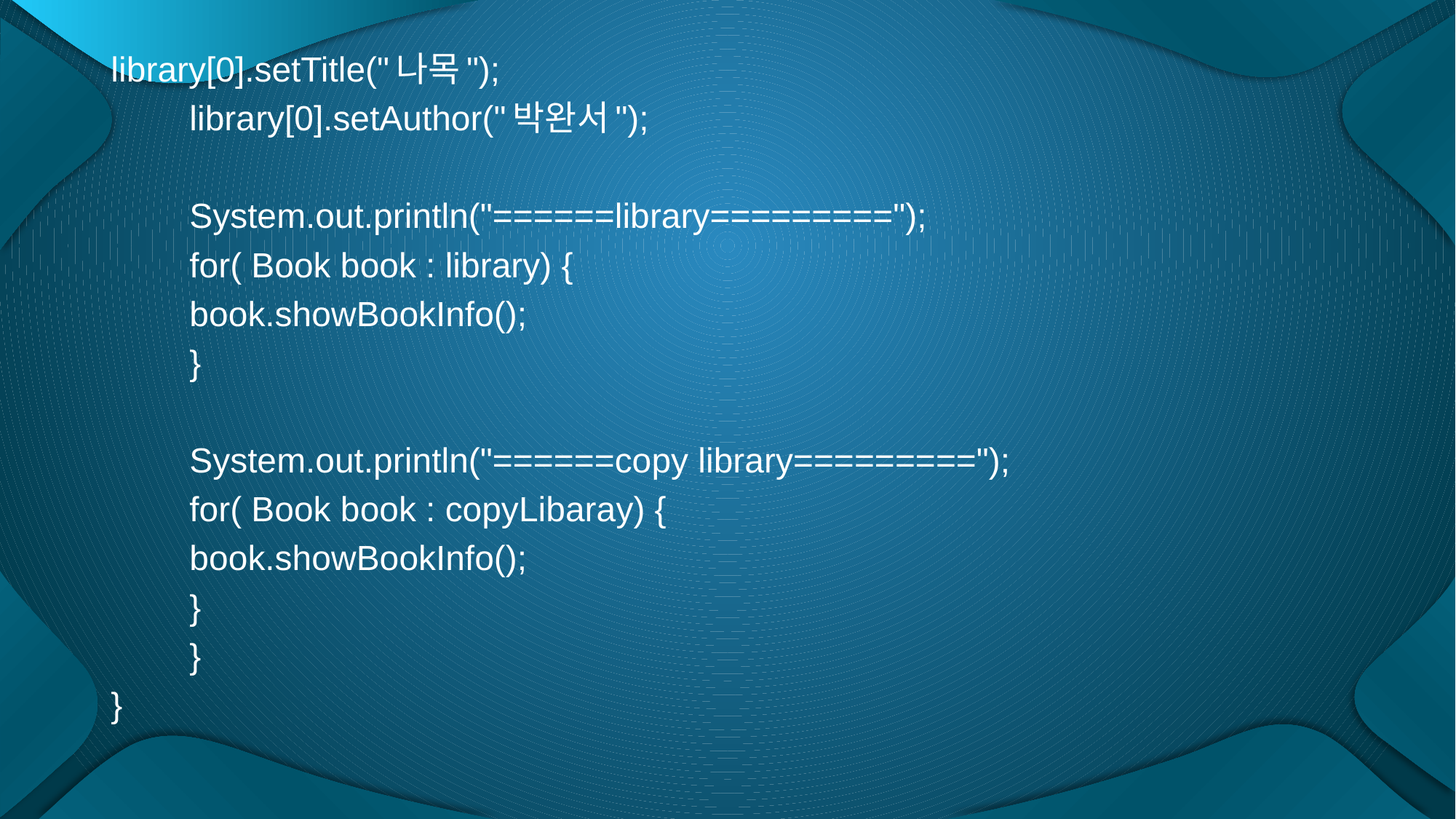

library[0].setTitle("나목");
		library[0].setAuthor("박완서");

		System.out.println("======library=========");
		for( Book book : library) {
			book.showBookInfo();
		}

		System.out.println("======copy library=========");
		for( Book book : copyLibaray) {
			book.showBookInfo();
		}
	}
}